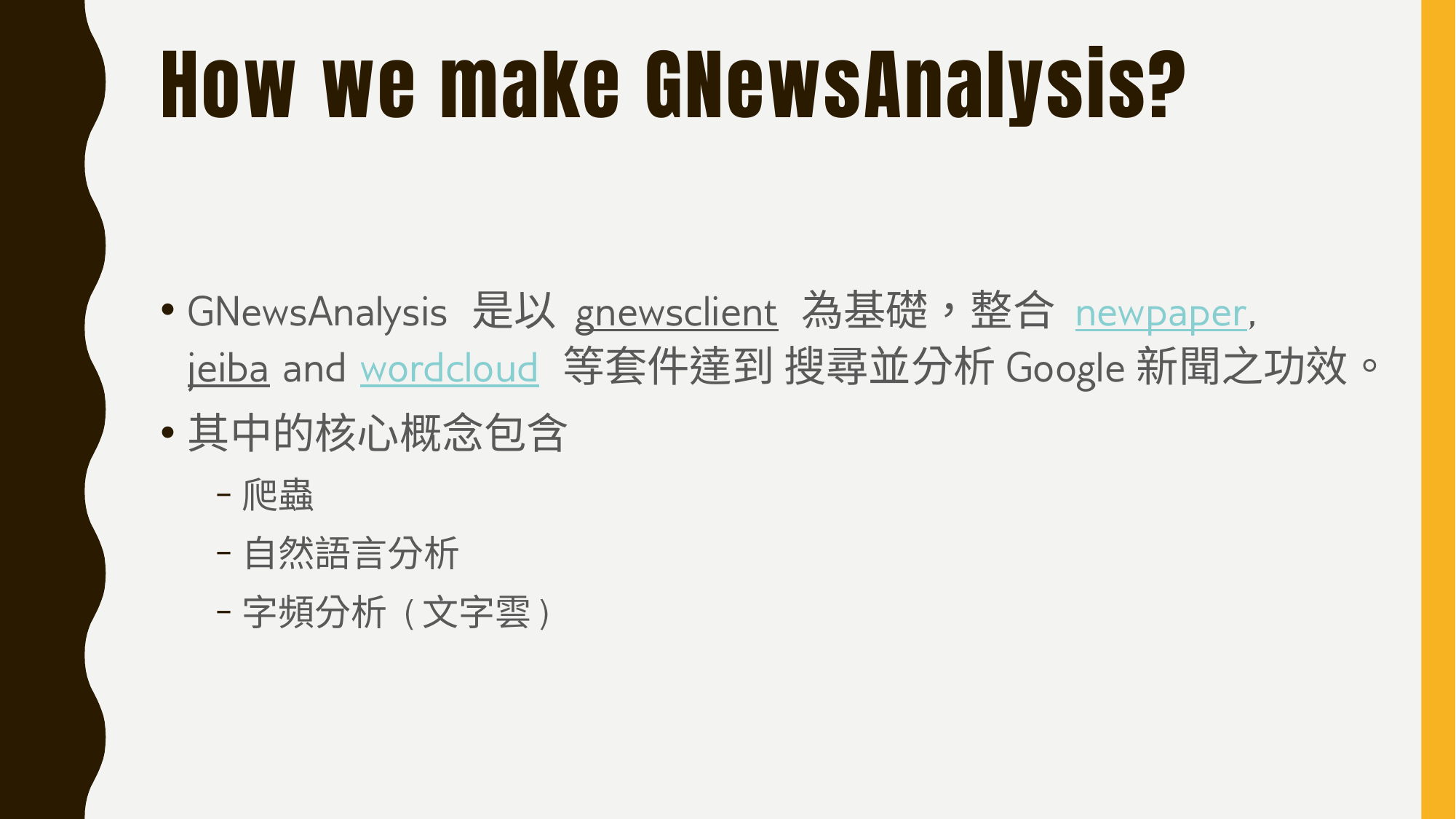

# How we make GNewsAnalysis?
GNewsAnalysis 是以 gnewsclient 為基礎，整合 newpaper,  jeiba and wordcloud 等套件達到 搜尋並分析Google新聞之功效。
其中的核心概念包含
爬蟲
自然語言分析
字頻分析 (文字雲)